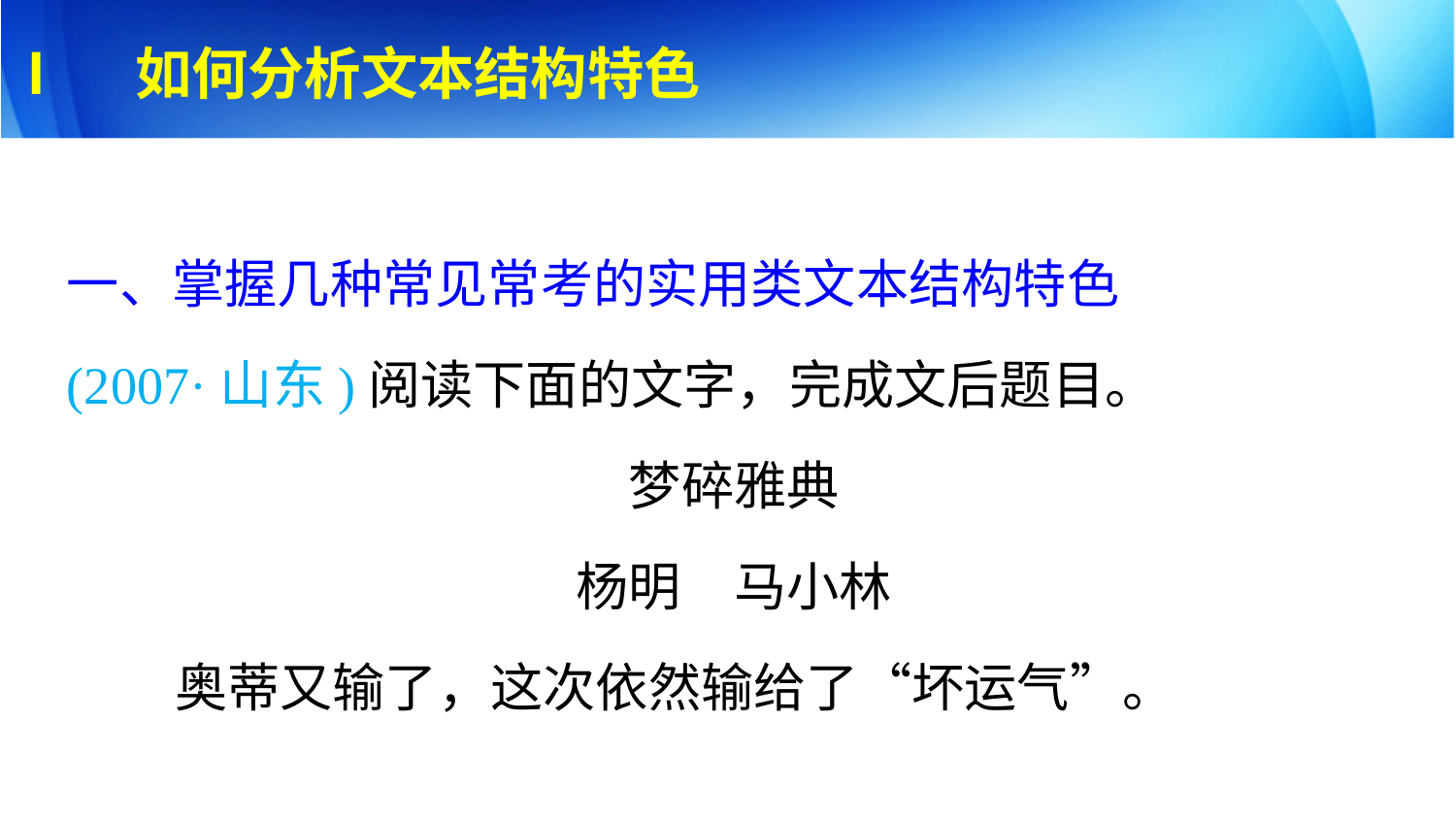

Ⅰ　如何分析文本结构特色
一、掌握几种常见常考的实用类文本结构特色
(2007·山东)阅读下面的文字，完成文后题目。
梦碎雅典
杨明　马小林
        奥蒂又输了，这次依然输给了“坏运气”。